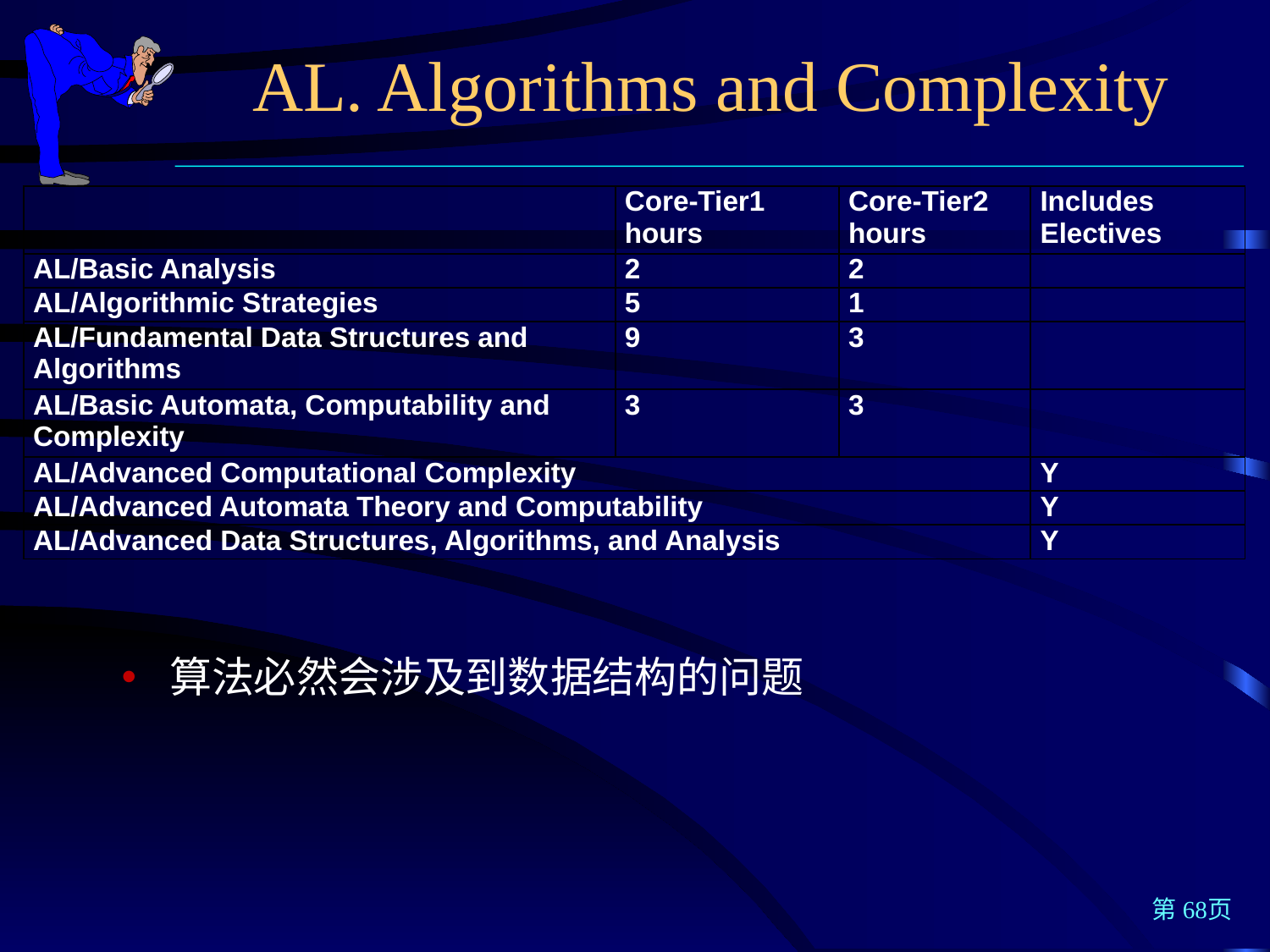

AL. Algorithms and Complexity
|  | Core-Tier1 hours | Core-Tier2 hours | Includes Electives |
| --- | --- | --- | --- |
| AL/Basic Analysis | 2 | 2 |  |
| AL/Algorithmic Strategies | 5 | 1 |  |
| AL/Fundamental Data Structures and Algorithms | 9 | 3 |  |
| AL/Basic Automata, Computability and Complexity | 3 | 3 |  |
| AL/Advanced Computational Complexity |  |  | Y |
| AL/Advanced Automata Theory and Computability |  |  | Y |
| AL/Advanced Data Structures, Algorithms, and Analysis |  |  | Y |
算法必然会涉及到数据结构的问题
第68页